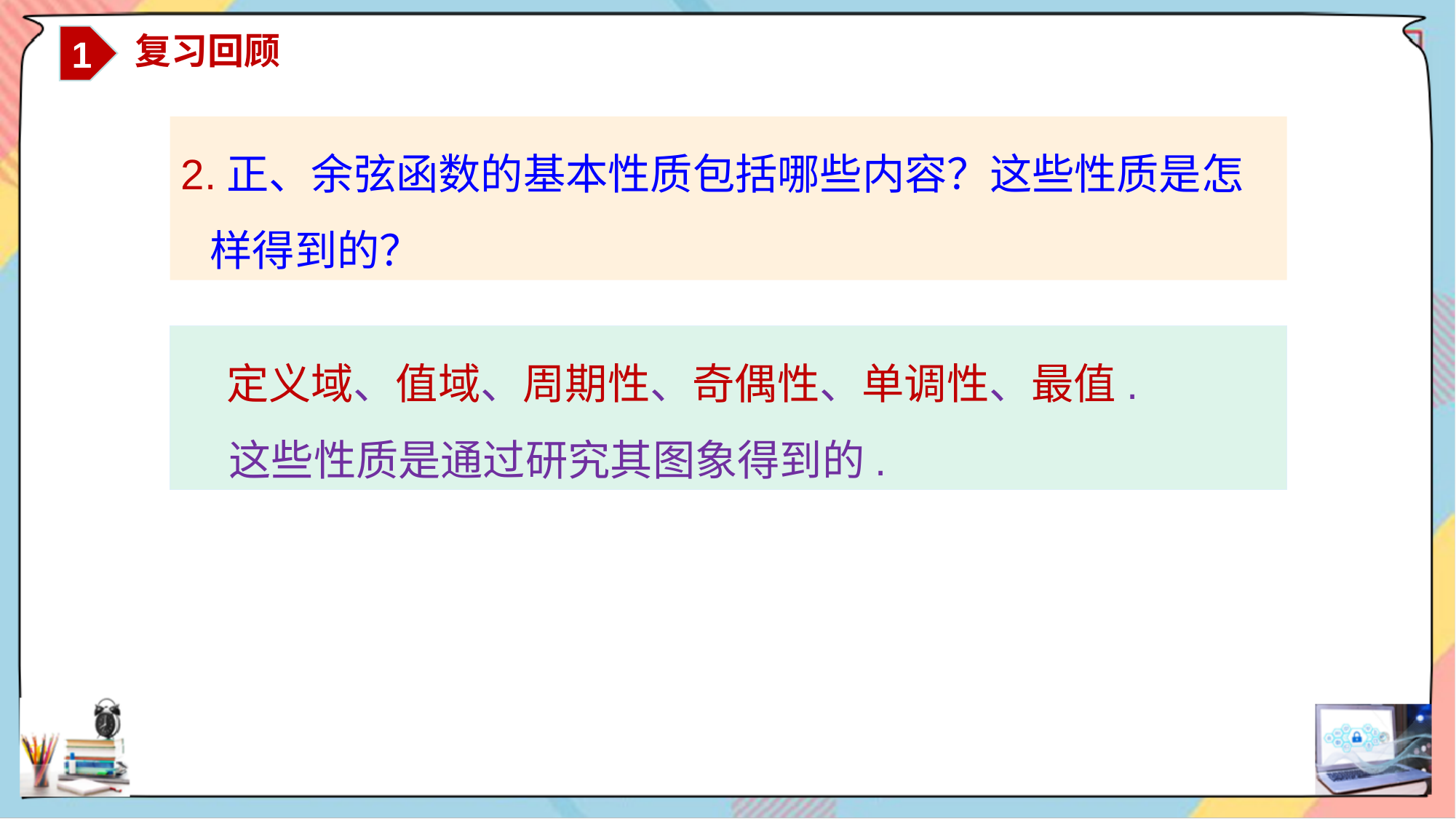

1
 复习回顾
2.正、余弦函数的基本性质包括哪些内容？这些性质是怎
  样得到的？
    定义域、值域、周期性、奇偶性、单调性、最值.
    这些性质是通过研究其图象得到的.